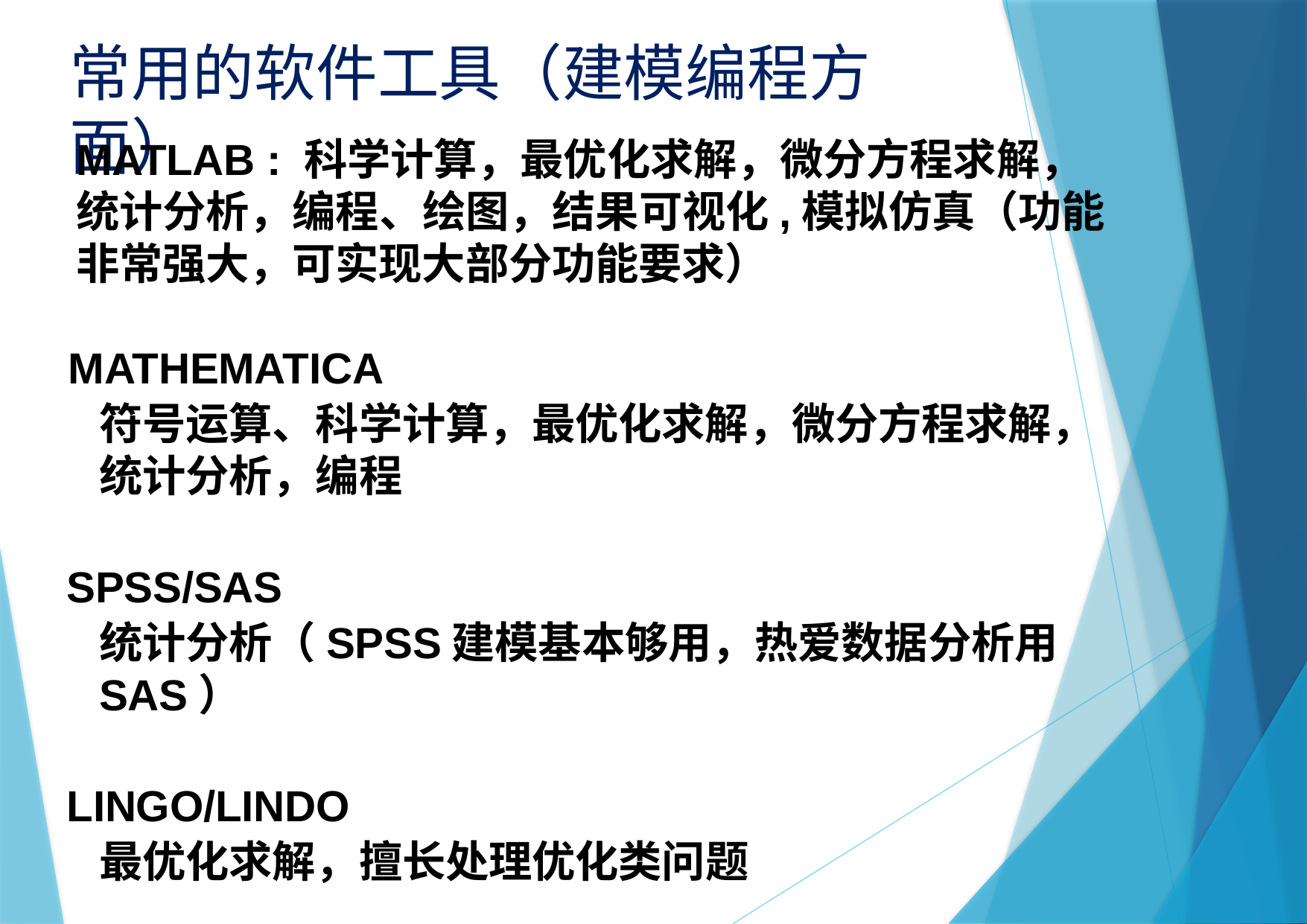

# 常用的软件工具（建模编程方面）
MATLAB : 科学计算，最优化求解，微分方程求解，统计分析，编程、绘图，结果可视化,模拟仿真（功能非常强大，可实现大部分功能要求）

MATHEMATICA
符号运算、科学计算，最优化求解，微分方程求解，统计分析，编程

SPSS/SAS
统计分析（SPSS建模基本够用，热爱数据分析用SAS）

LINGO/LINDO
最优化求解，擅长处理优化类问题